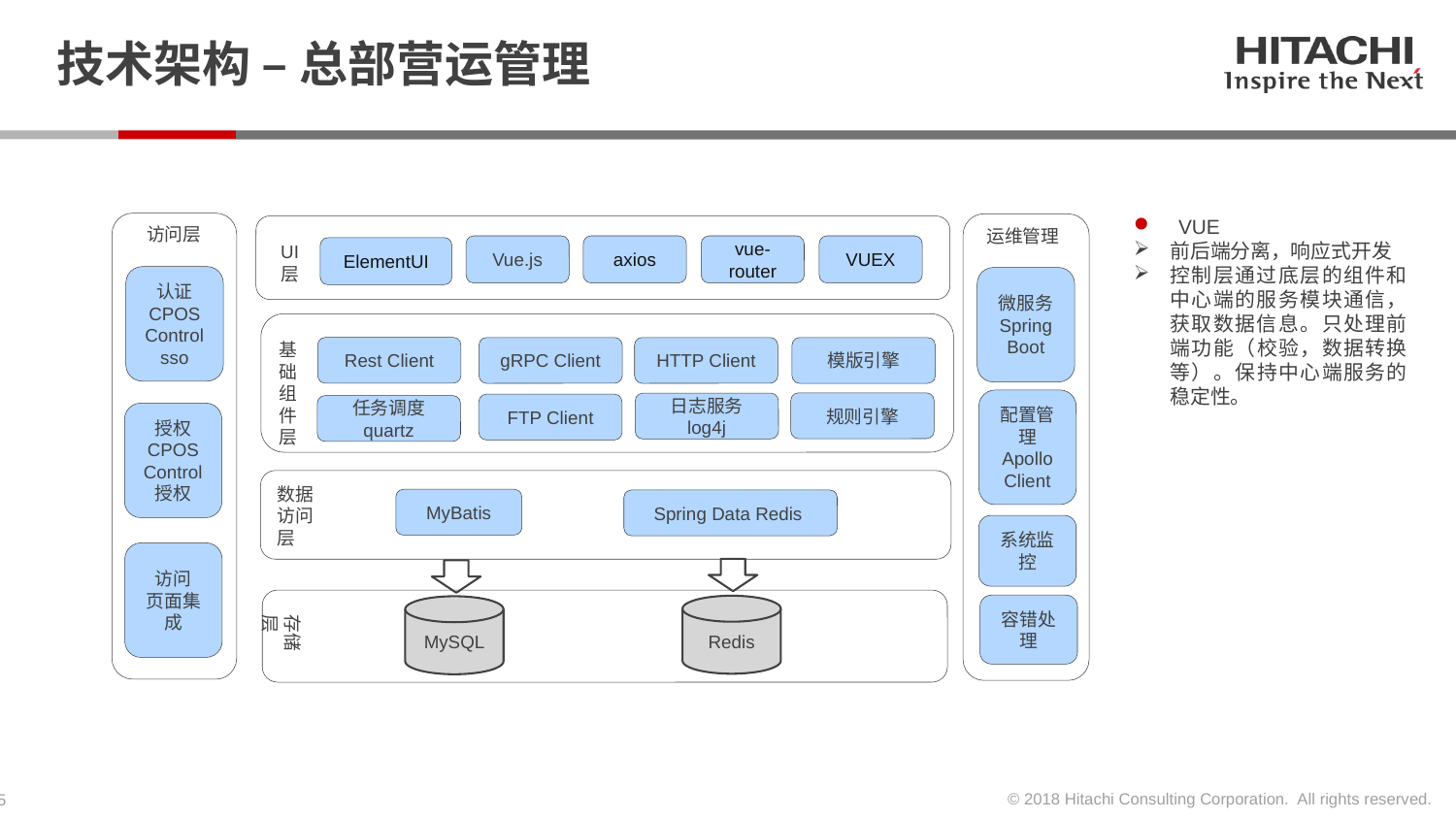

# 技术架构 – 总部营运管理
VUE
前后端分离，响应式开发
控制层通过底层的组件和中心端的服务模块通信，获取数据信息。只处理前端功能（校验，数据转换等）。保持中心端服务的稳定性。

访问层

运维管理
UI
层
Vue.js
axios
vue-router
VUEX
ElementUI
认证
CPOS Control
sso
微服务
Spring Boot

基础组件层
Rest Client
gRPC Client
HTTP Client
模版引擎

规则引擎
日志服务
log4j
FTP Client
任务调度
quartz
配置管理
Apollo Client
授权
CPOS Control授权

数据访问层
MyBatis
Spring Data Redis
系统监控

访问
页面集成

容错处理

Redis
MySQL
存储层